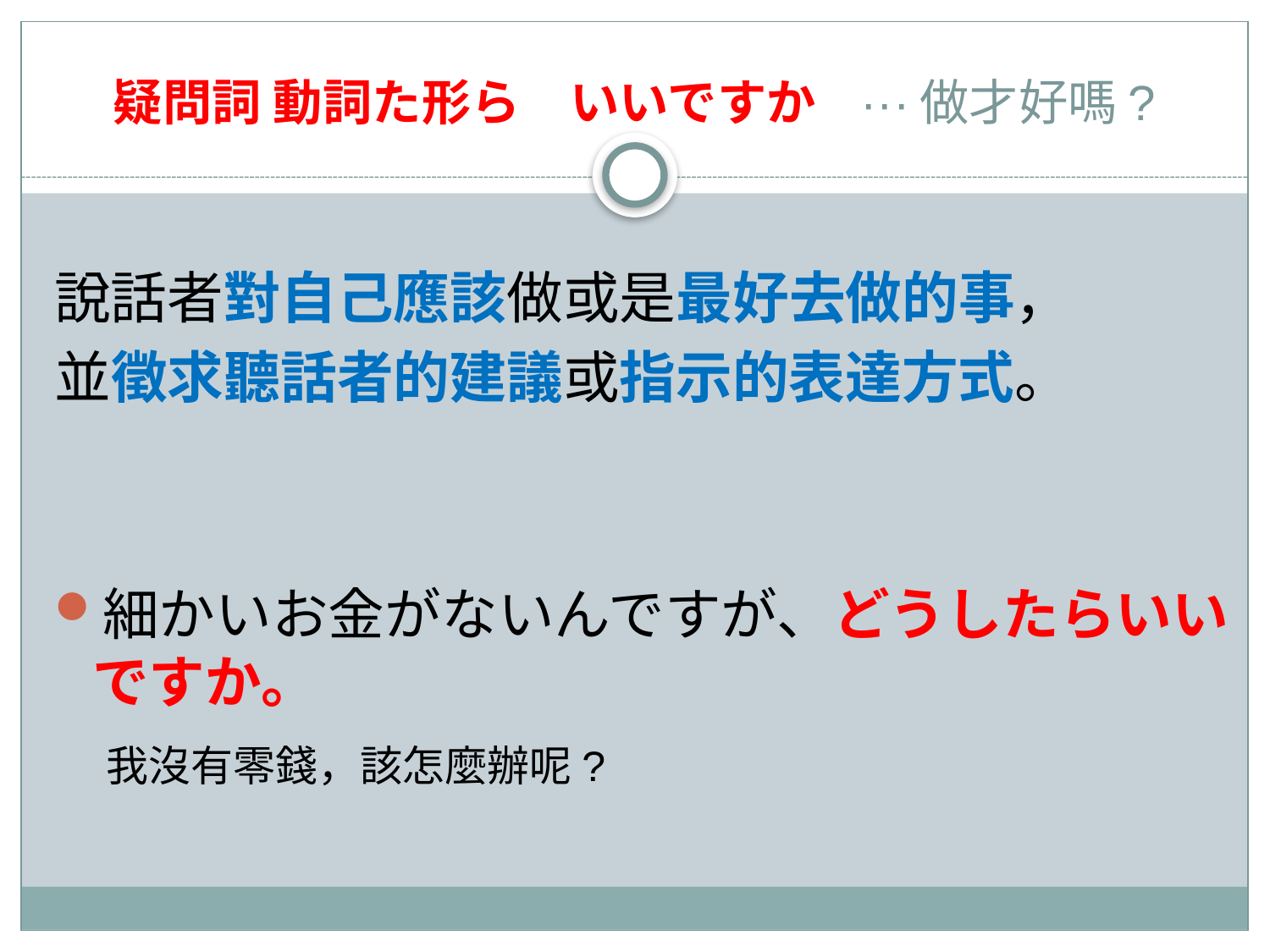

# 疑問詞 動詞た形ら　いいですか   ···做才好嗎?
說話者對自己應該做或是最好去做的事，
並徵求聽話者的建議或指示的表達方式。

細かいお金がないんですが、どうしたらいいですか。
   我沒有零錢，該怎麼辦呢?